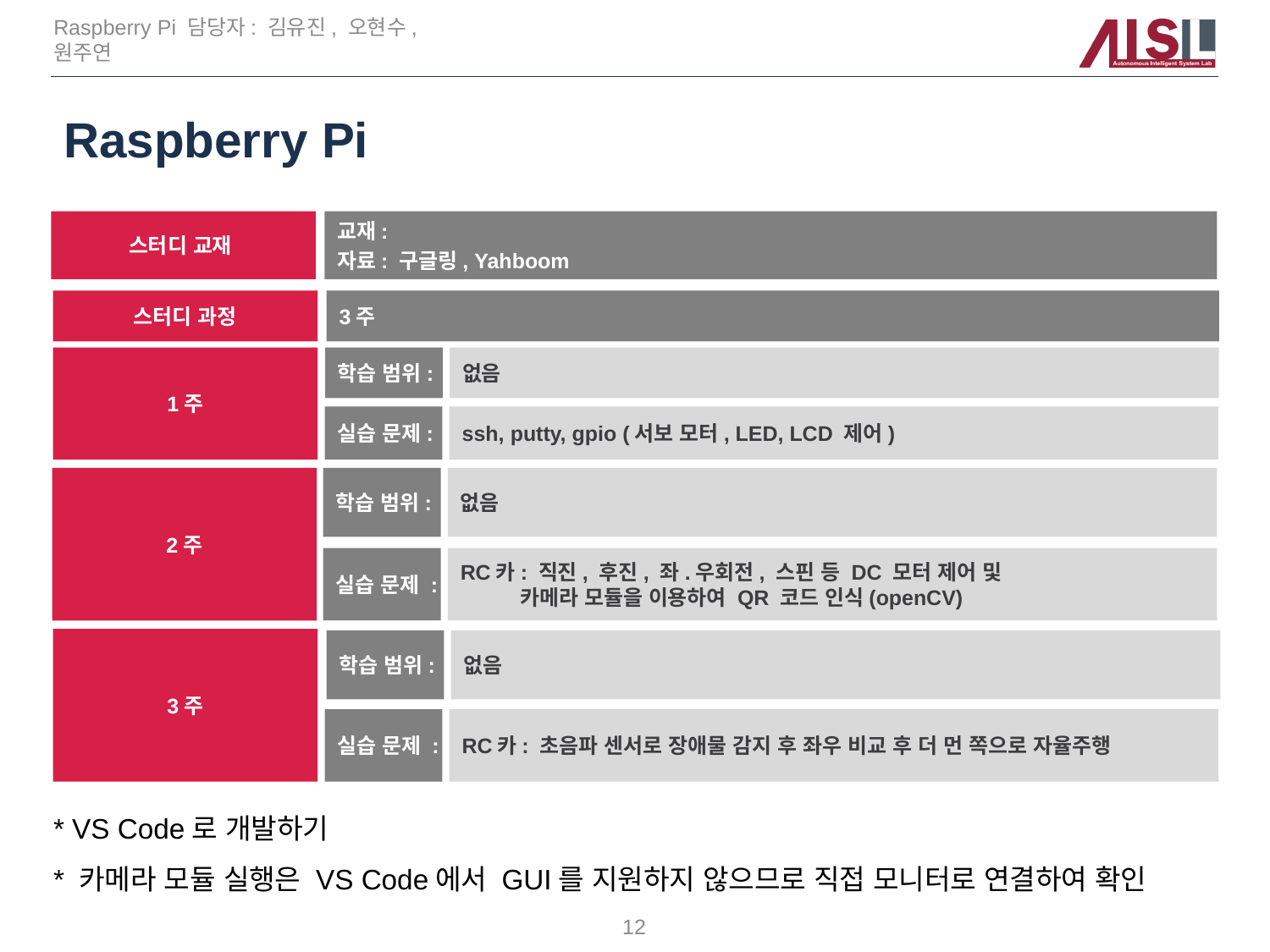

Raspberry Pi 담당자: 김유진, 오현수, 원주연
# Raspberry Pi
스터디 교재
교재:
자료: 구글링, Yahboom
스터디 과정
3주
1주
학습 범위:
없음
실습 문제:
ssh, putty, gpio (서보 모터, LED, LCD 제어)
2주
학습 범위:
없음
실습 문제 :
RC카: 직진, 후진, 좌.우회전, 스핀 등 DC 모터 제어 및
  카메라 모듈을 이용하여 QR 코드 인식(openCV)
3주
학습 범위:
없음
실습 문제 :
RC카: 초음파 센서로 장애물 감지 후 좌우 비교 후 더 먼 쪽으로 자율주행
* VS Code로 개발하기
* 카메라 모듈 실행은 VS Code에서 GUI를 지원하지 않으므로 직접 모니터로 연결하여 확인
12